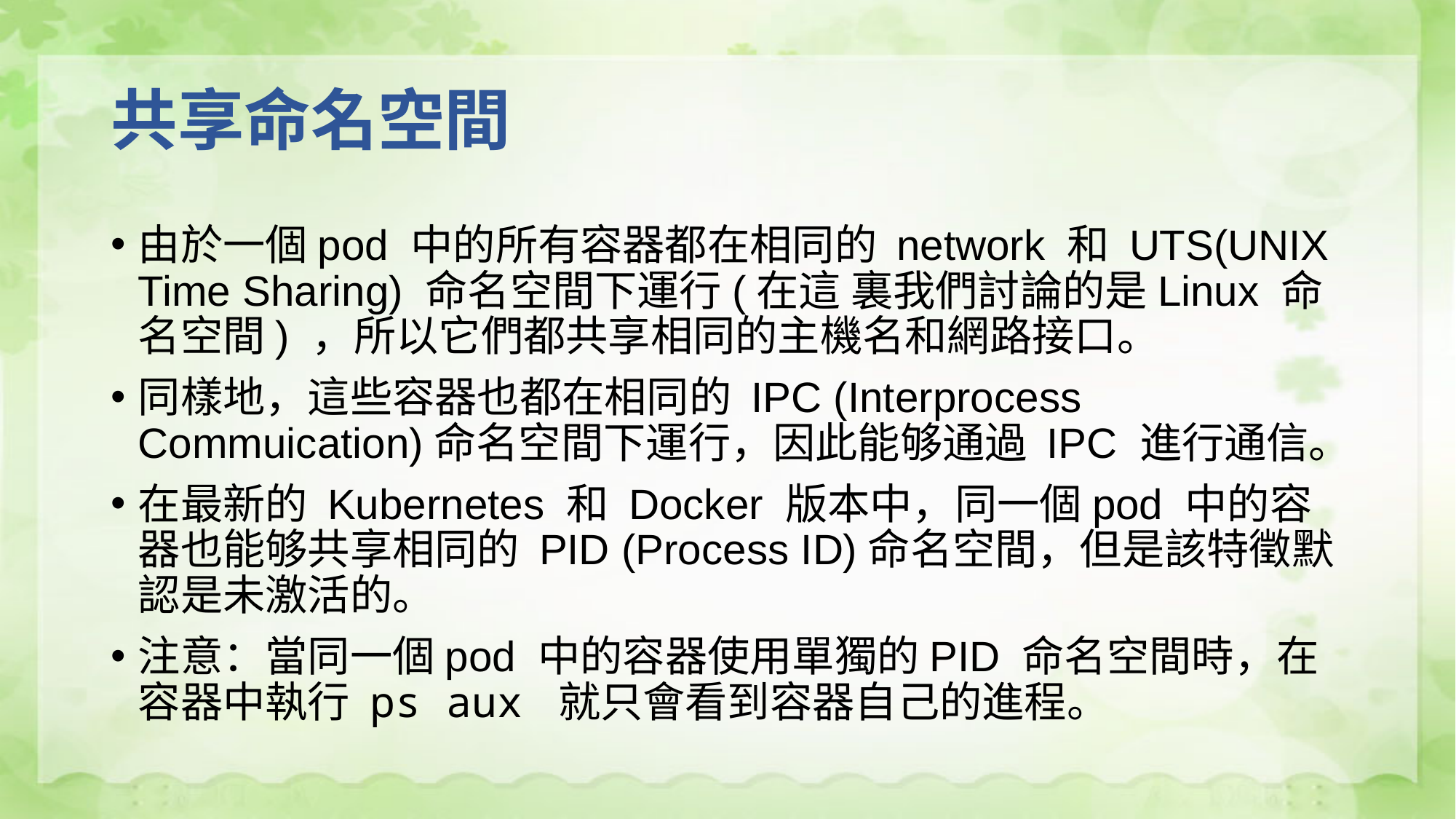

# 共享命名空間
由於一個pod 中的所有容器都在相同的 network 和 UTS(UNIX Time Sharing) 命名空間下運行(在這 裏我們討論的是Linux 命名空間) ，所以它們都共享相同的主機名和網路接口。
同樣地，這些容器也都在相同的 IPC (Interprocess Commuication)命名空間下運行，因此能够通過 IPC 進行通信。
在最新的 Kubernetes 和 Docker 版本中，同一個pod 中的容器也能够共享相同的 PID (Process ID)命名空間，但是該特徵默認是未激活的。
注意：當同一個pod 中的容器使用單獨的PID 命名空間時，在容器中執行 ps aux 就只會看到容器自己的進程。